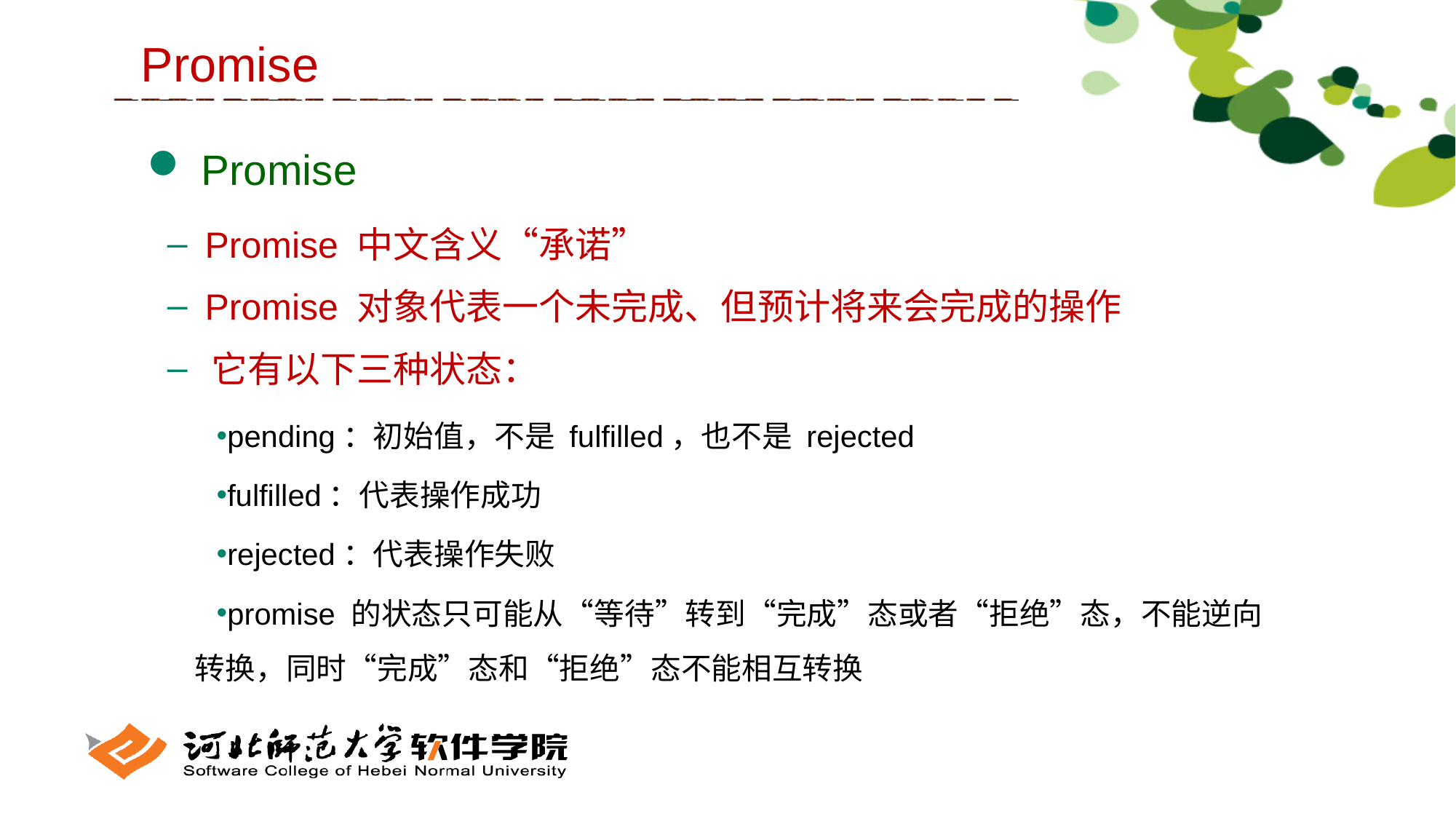

Promise
 Promise
 Promise 中文含义“承诺”
 Promise 对象代表一个未完成、但预计将来会完成的操作
 它有以下三种状态：
pending：初始值，不是 fulfilled，也不是 rejected
fulfilled：代表操作成功
rejected：代表操作失败
promise 的状态只可能从“等待”转到“完成”态或者“拒绝”态，不能逆向转换，同时“完成”态和“拒绝”态不能相互转换